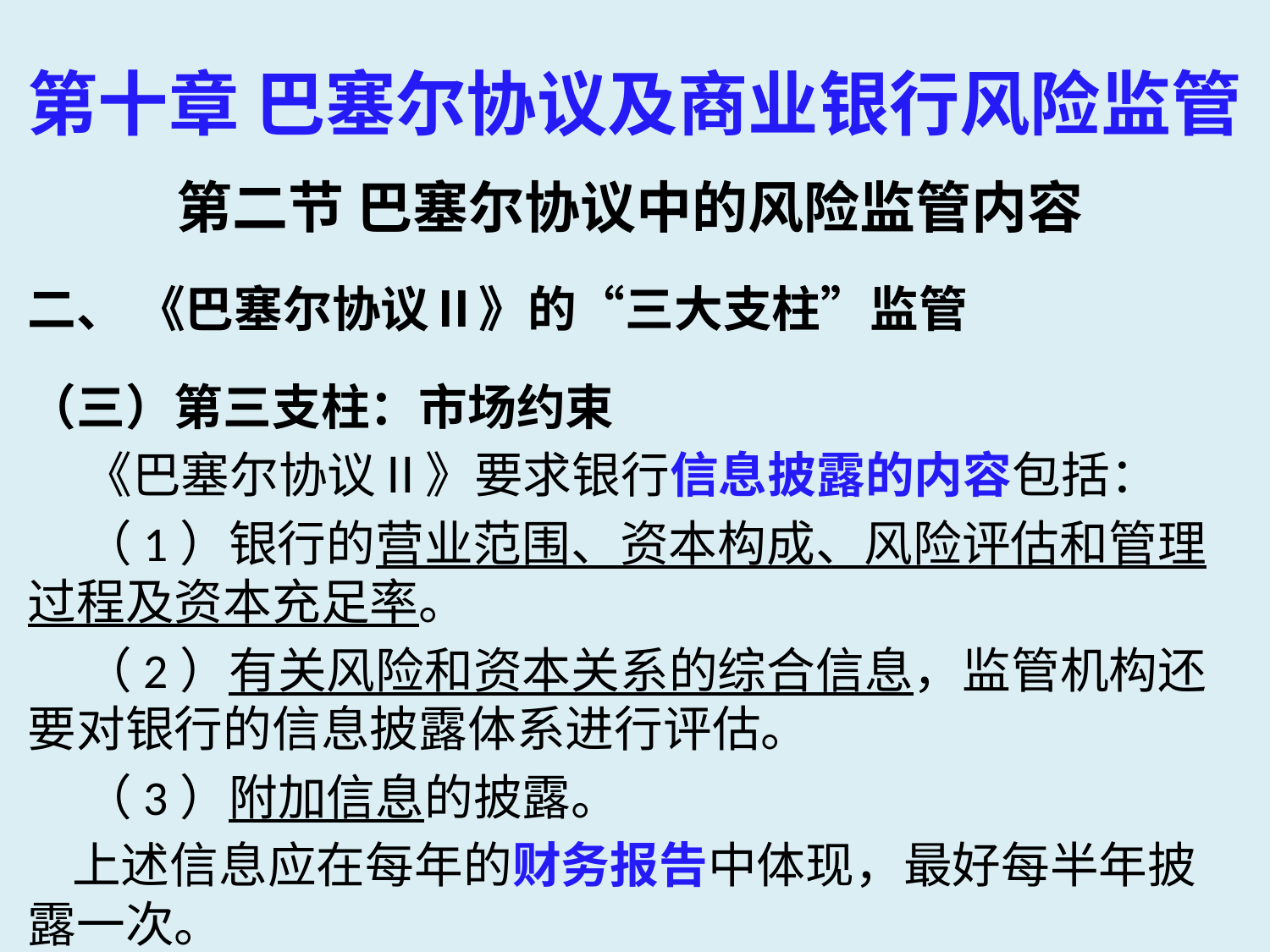

# 第十章 巴塞尔协议及商业银行风险监管
第二节 巴塞尔协议中的风险监管内容
二、 《巴塞尔协议Ⅱ》的“三大支柱”监管
（三）第三支柱：市场约束
    《巴塞尔协议Ⅱ》要求银行信息披露的内容包括：
    （1）银行的营业范围、资本构成、风险评估和管理过程及资本充足率。
    （2）有关风险和资本关系的综合信息，监管机构还要对银行的信息披露体系进行评估。
    （3）附加信息的披露。
   上述信息应在每年的财务报告中体现，最好每半年披露一次。
29